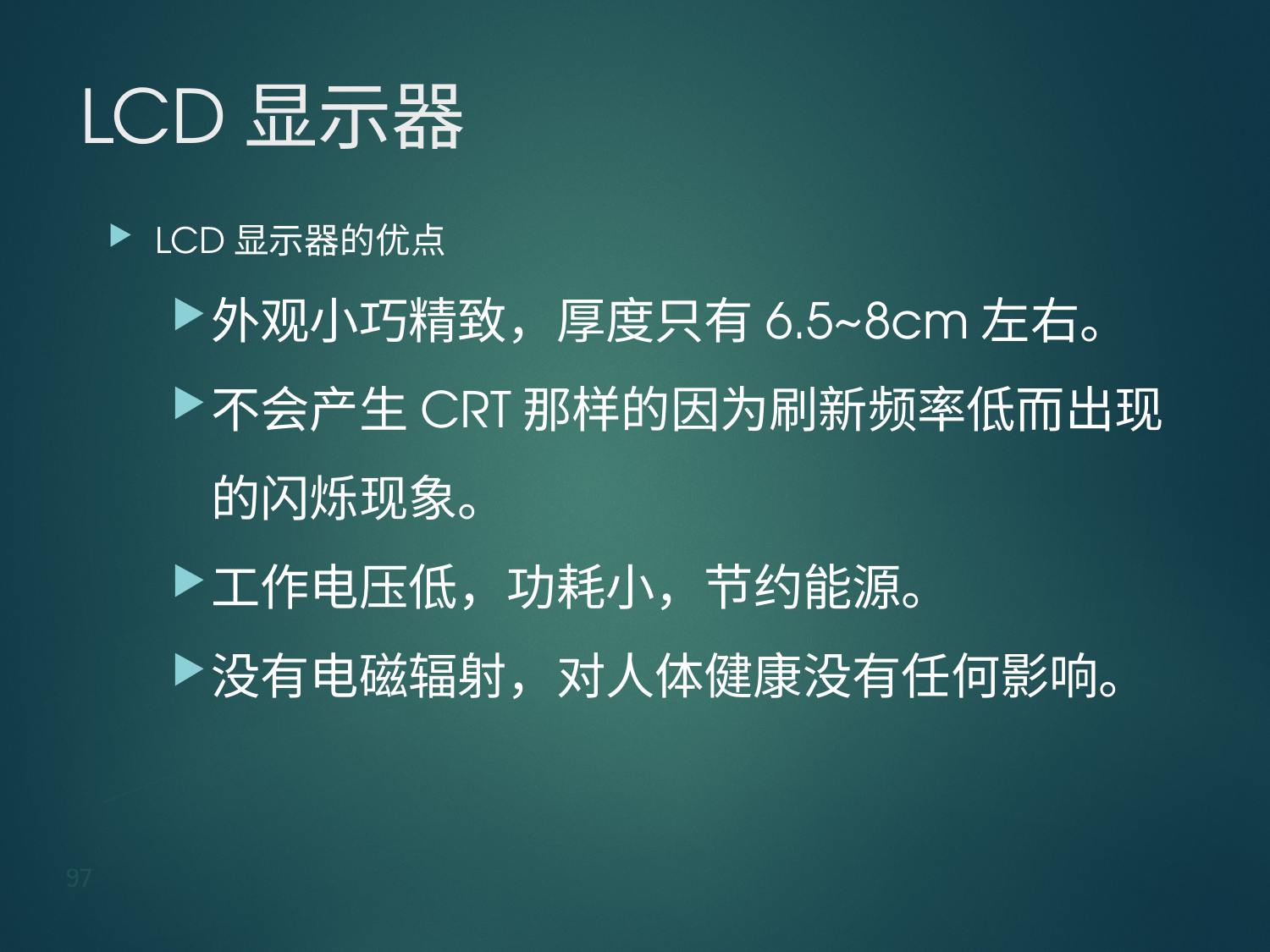

# LCD显示器
LCD显示器的优点
外观小巧精致，厚度只有6.5~8cm左右。
不会产生CRT那样的因为刷新频率低而出现的闪烁现象。
工作电压低，功耗小，节约能源。
没有电磁辐射，对人体健康没有任何影响。
97